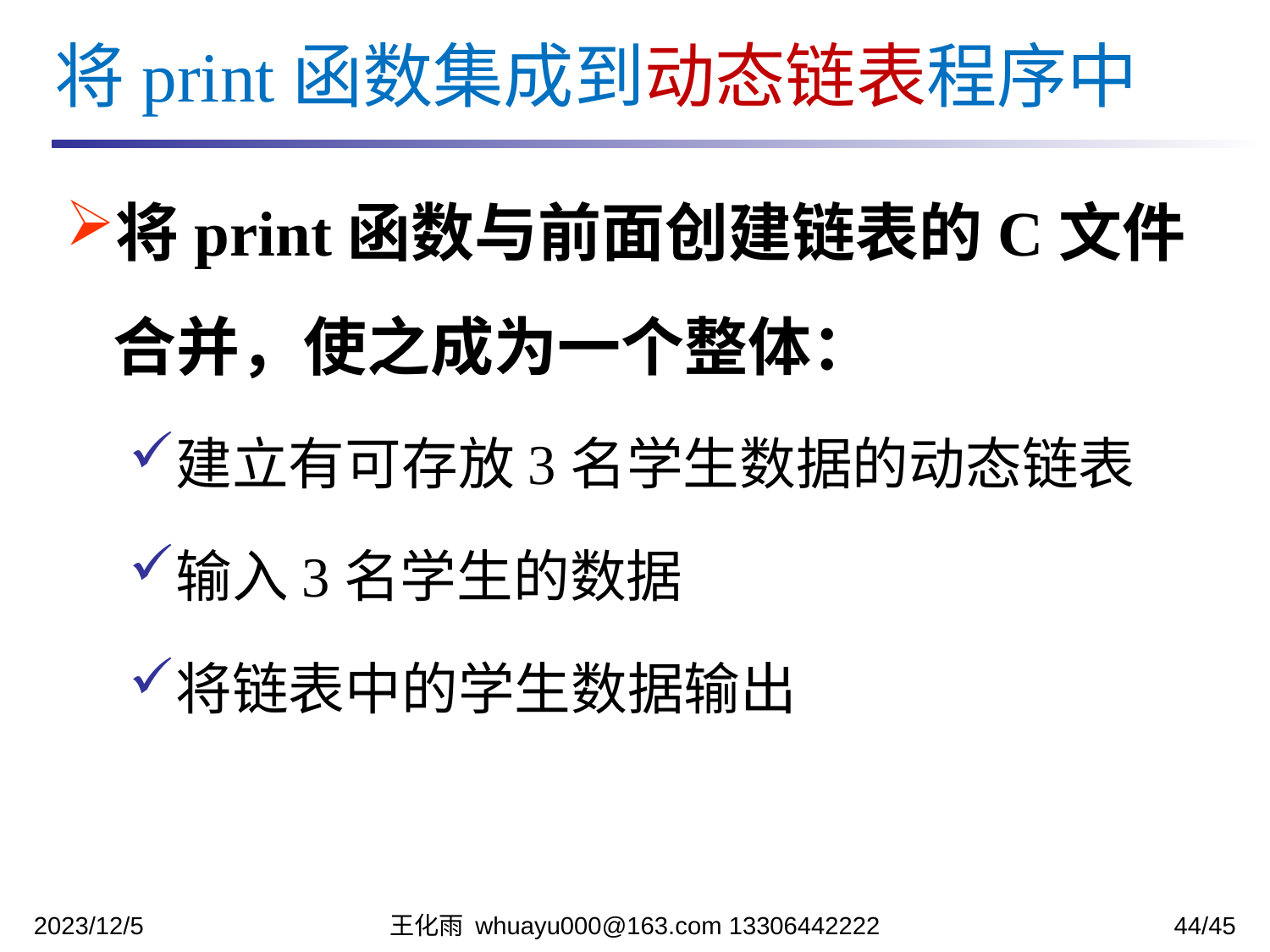

将print函数集成到动态链表程序中
将print函数与前面创建链表的C文件合并，使之成为一个整体：
建立有可存放3名学生数据的动态链表
输入3名学生的数据
将链表中的学生数据输出
2023/12/5
王化雨 whuayu000@163.com 13306442222
44/45